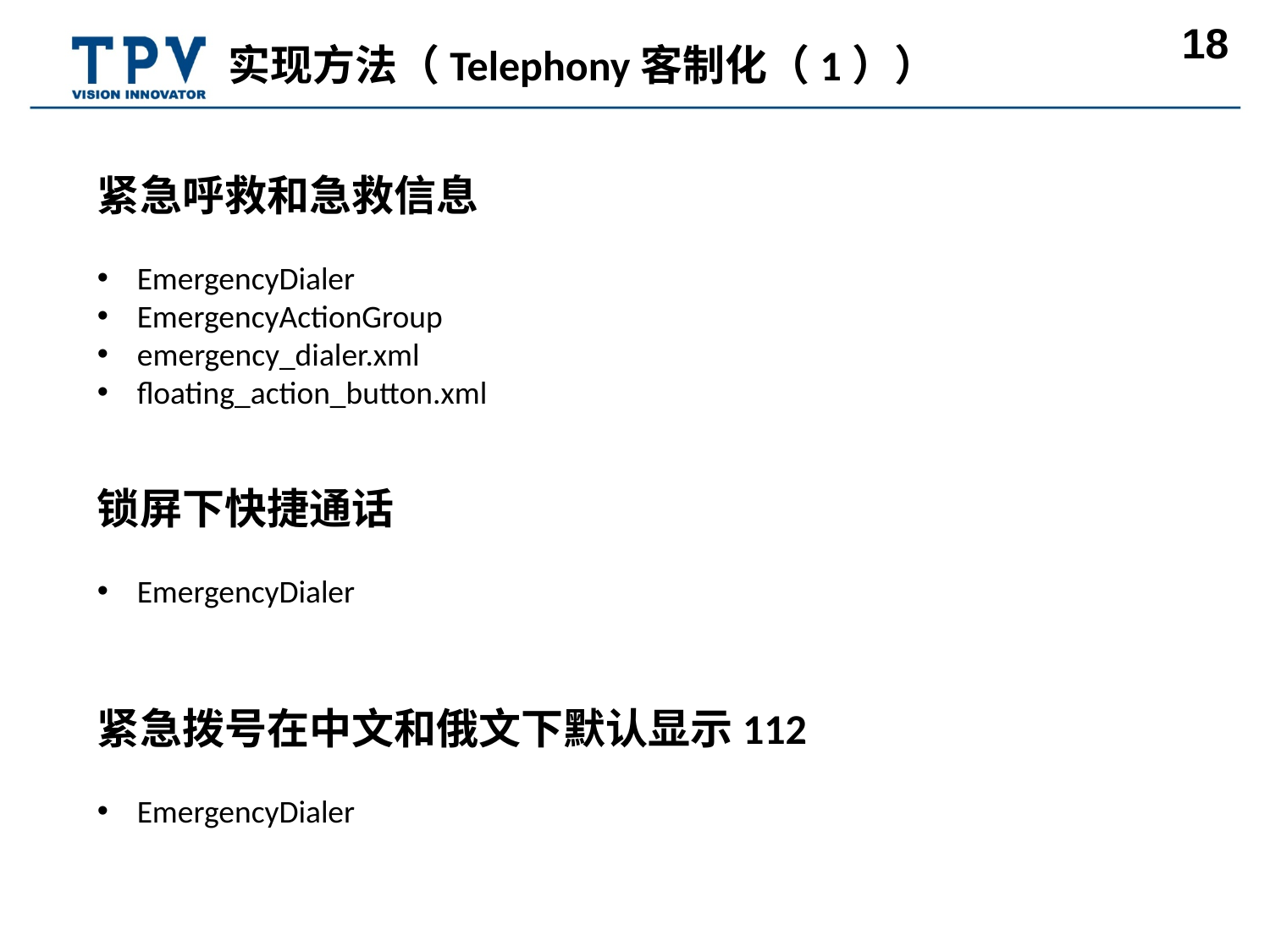

实现方法（Telephony客制化（1））
紧急呼救和急救信息

EmergencyDialer
EmergencyActionGroup
emergency_dialer.xml
floating_action_button.xml
锁屏下快捷通话

EmergencyDialer
紧急拨号在中文和俄文下默认显示112

EmergencyDialer